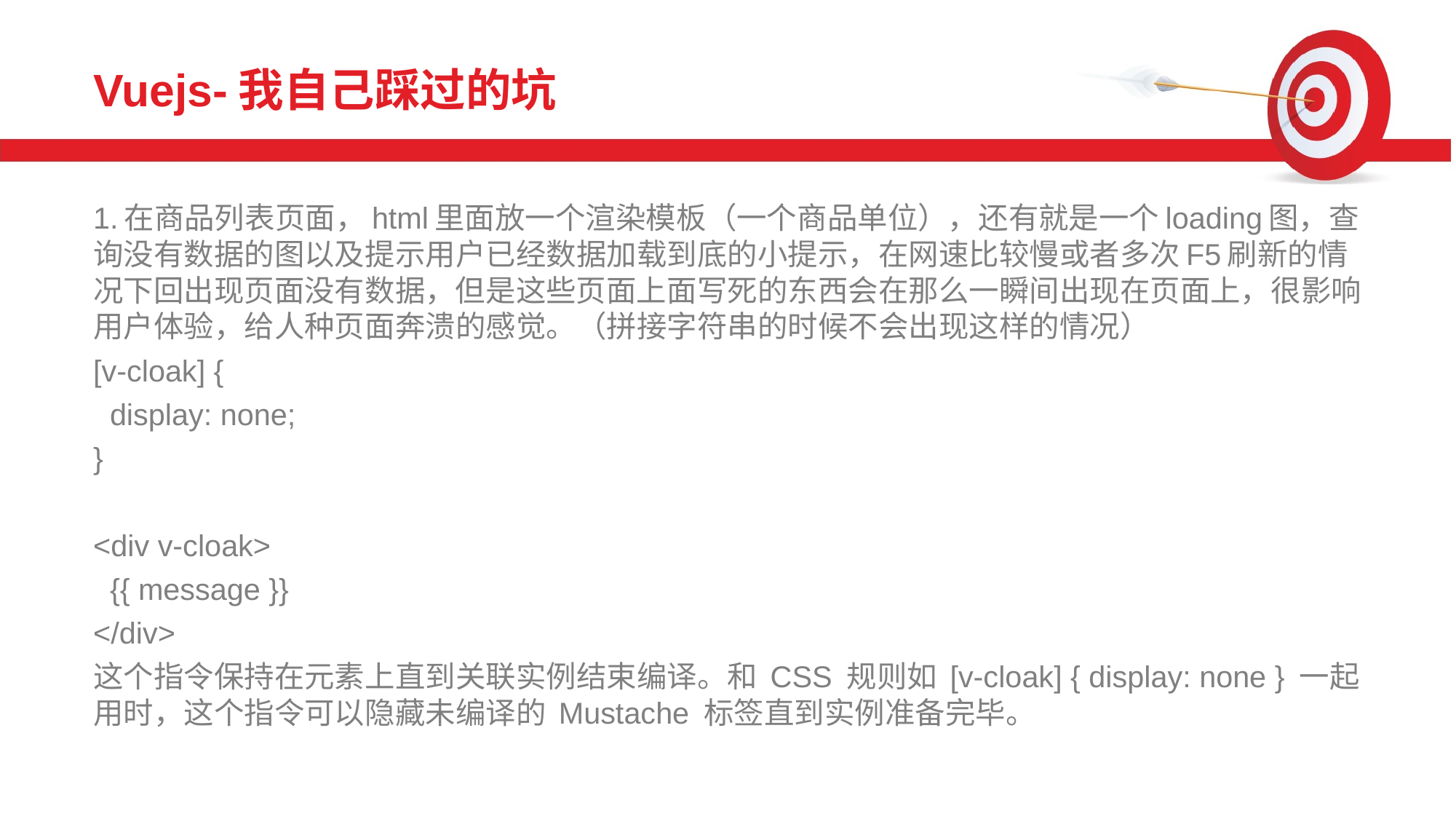

# Vuejs-我自己踩过的坑
1.在商品列表页面，html里面放一个渲染模板（一个商品单位），还有就是一个loading图，查询没有数据的图以及提示用户已经数据加载到底的小提示，在网速比较慢或者多次F5刷新的情况下回出现页面没有数据，但是这些页面上面写死的东西会在那么一瞬间出现在页面上，很影响用户体验，给人种页面奔溃的感觉。（拼接字符串的时候不会出现这样的情况）
[v-cloak] {
  display: none;
}

<div v-cloak>
  {{ message }}
</div>
这个指令保持在元素上直到关联实例结束编译。和 CSS 规则如 [v-cloak] { display: none } 一起用时，这个指令可以隐藏未编译的 Mustache 标签直到实例准备完毕。